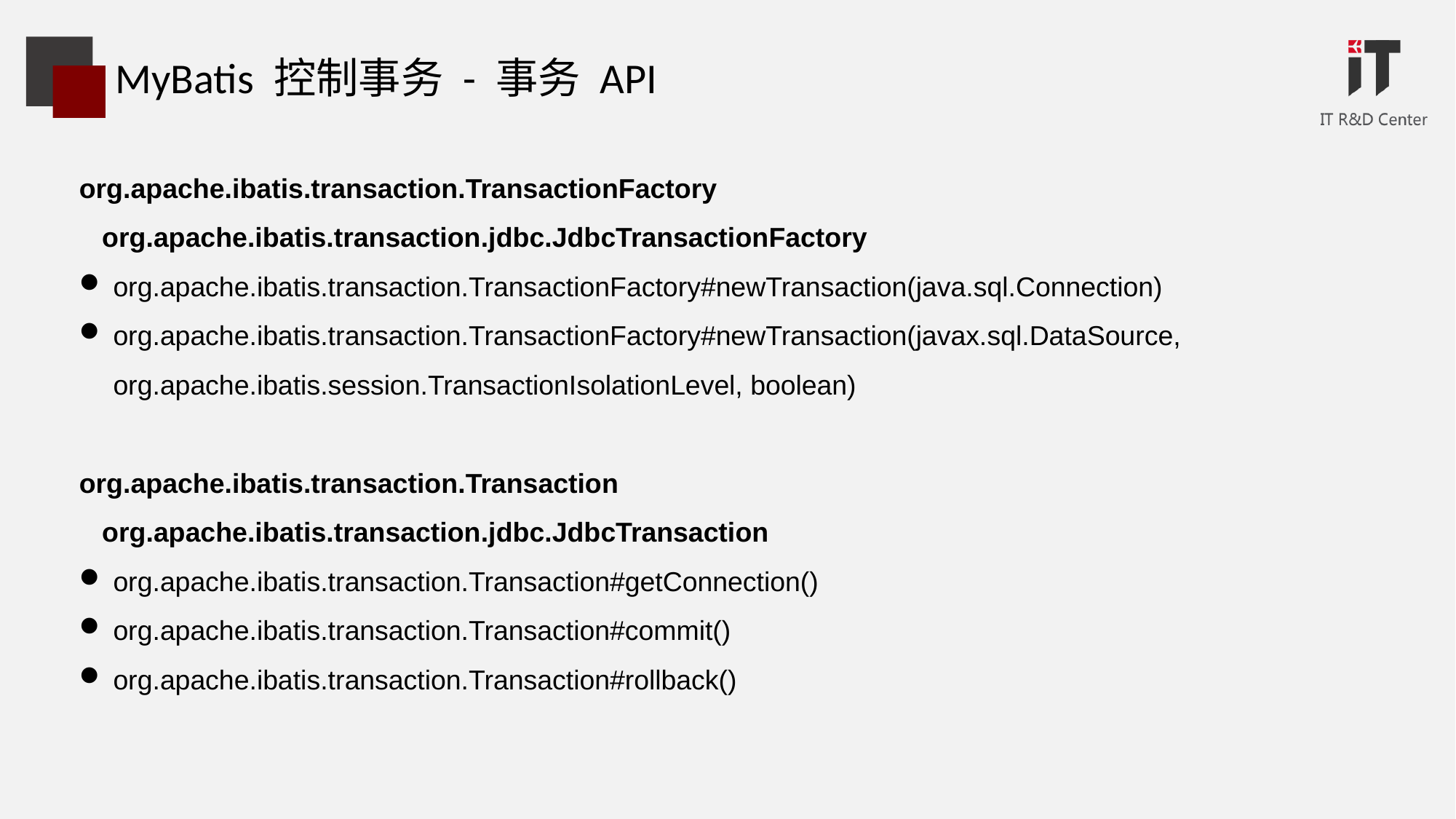

# MyBatis 控制事务 - 事务 API
org.apache.ibatis.transaction.TransactionFactory
   org.apache.ibatis.transaction.jdbc.JdbcTransactionFactory
org.apache.ibatis.transaction.TransactionFactory#newTransaction(java.sql.Connection)
org.apache.ibatis.transaction.TransactionFactory#newTransaction(javax.sql.DataSource, org.apache.ibatis.session.TransactionIsolationLevel, boolean)

org.apache.ibatis.transaction.Transaction
   org.apache.ibatis.transaction.jdbc.JdbcTransaction
org.apache.ibatis.transaction.Transaction#getConnection()
org.apache.ibatis.transaction.Transaction#commit()
org.apache.ibatis.transaction.Transaction#rollback()